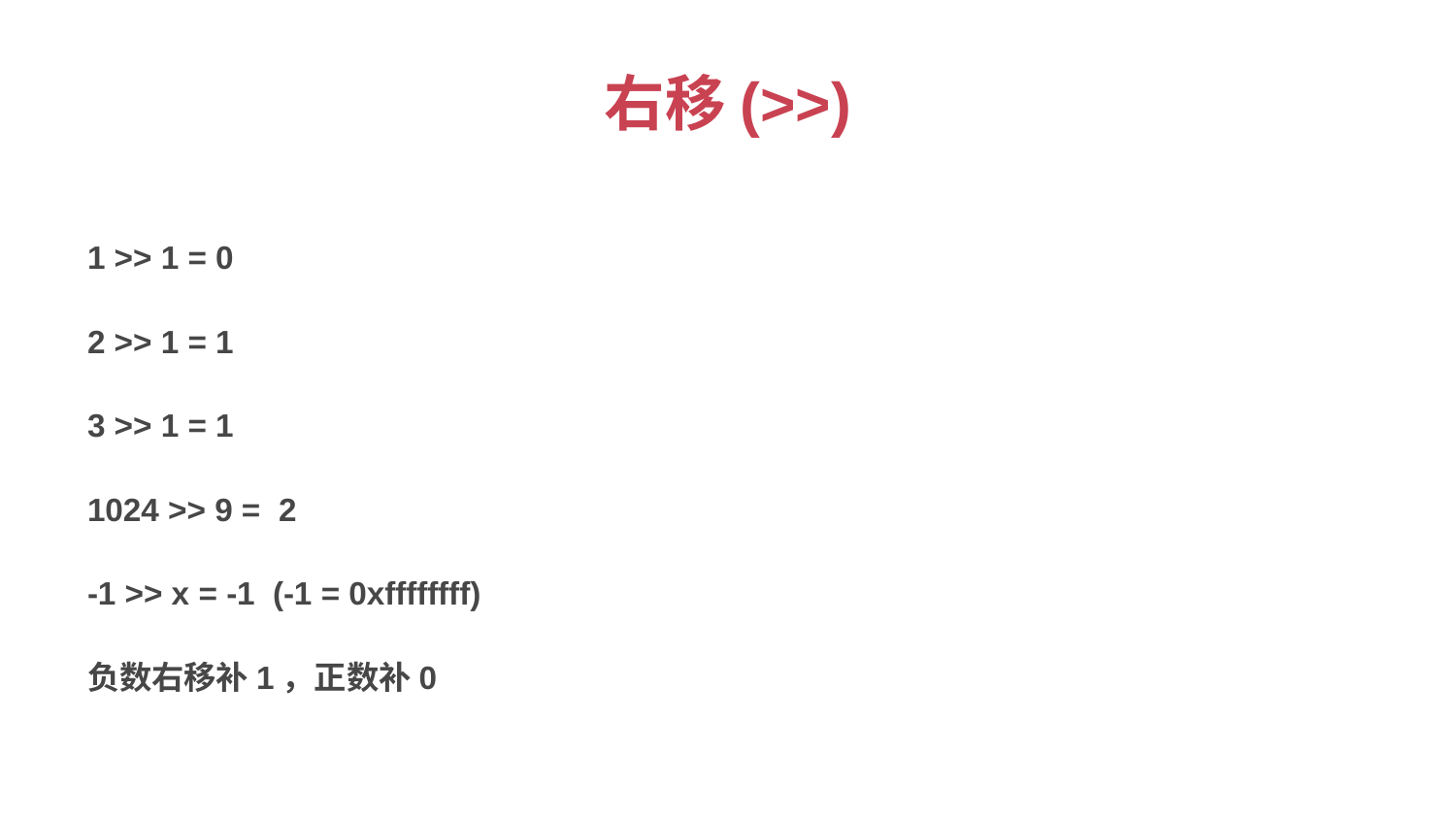

# 右移(>>)
1 >> 1 = 0
2 >> 1 = 1
3 >> 1 = 1
1024 >> 9 =  2
-1 >> x = -1  (-1 = 0xffffffff)
负数右移补1，正数补0